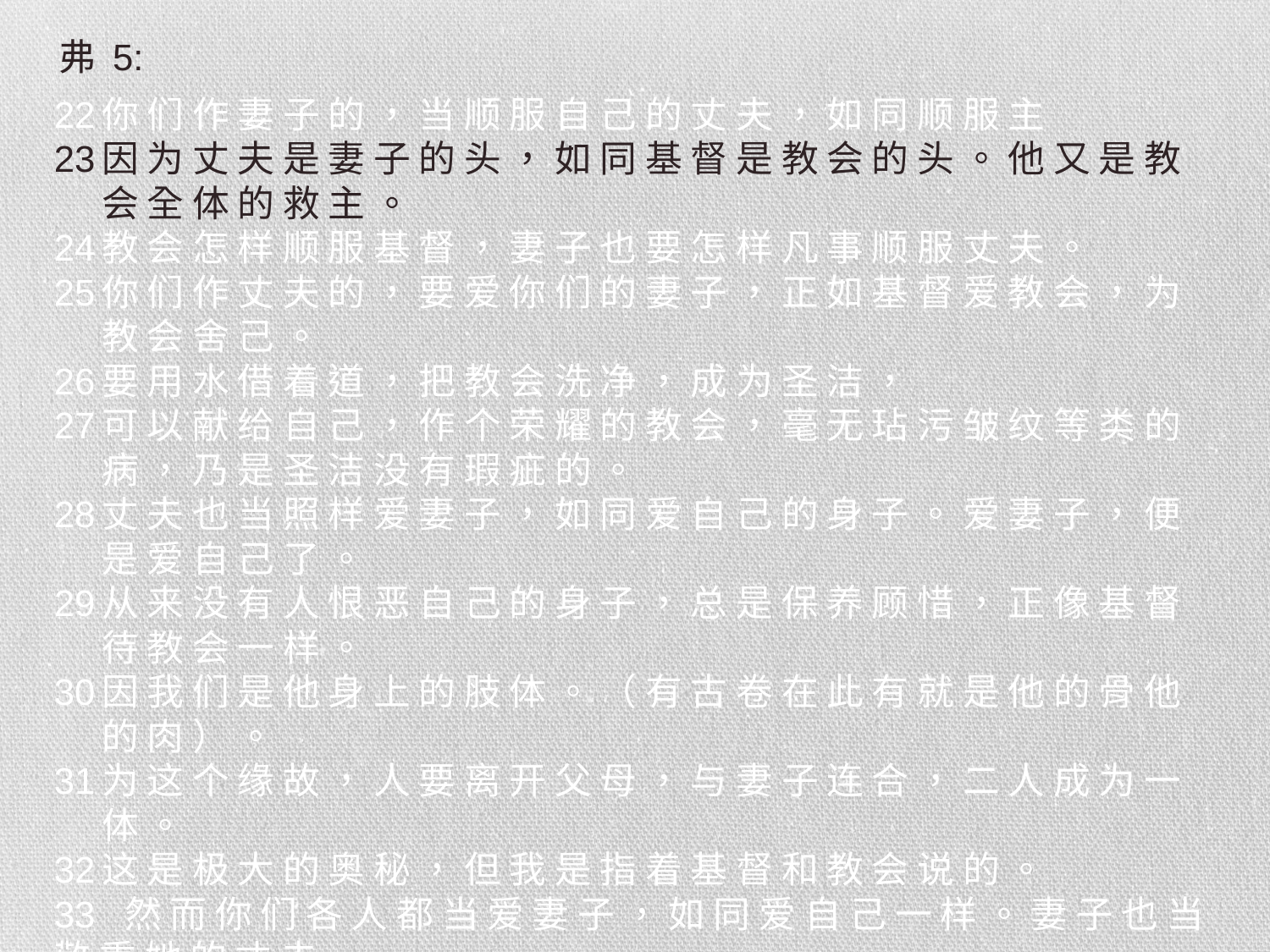

弗 5:
你 们 作 妻 子 的 ， 当 顺 服 自 己 的 丈 夫 ， 如 同 顺 服 主
因 为 丈 夫 是 妻 子 的 头 ， 如 同 基 督 是 教 会 的 头 。 他 又 是 教 会 全 体 的 救 主 。
教 会 怎 样 顺 服 基 督 ， 妻 子 也 要 怎 样 凡 事 顺 服 丈 夫 。
你 们 作 丈 夫 的 ， 要 爱 你 们 的 妻 子 ， 正 如 基 督 爱 教 会 ， 为 教 会 舍 己 。
要 用 水 借 着 道 ， 把 教 会 洗 净 ， 成 为 圣 洁 ，
可 以 献 给 自 己 ， 作 个 荣 耀 的 教 会 ， 毫 无 玷 污 皱 纹 等 类 的 病 ， 乃 是 圣 洁 没 有 瑕 疵 的 。
丈 夫 也 当 照 样 爱 妻 子 ， 如 同 爱 自 己 的 身 子 。 爱 妻 子 ， 便 是 爱 自 己 了 。
从 来 没 有 人 恨 恶 自 己 的 身 子 ， 总 是 保 养 顾 惜 ， 正 像 基 督 待 教 会 一 样 。
因 我 们 是 他 身 上 的 肢 体 。 （ 有 古 卷 在 此 有 就 是 他 的 骨 他 的 肉 ） 。
为 这 个 缘 故 ， 人 要 离 开 父 母 ， 与 妻 子 连 合 ， 二 人 成 为 一 体 。
这 是 极 大 的 奥 秘 ， 但 我 是 指 着 基 督 和 教 会 说 的 。
33  然 而 你 们 各 人 都 当 爱 妻 子 ， 如 同 爱 自 己 一 样 。 妻 子 也 当 敬 重 她 的 丈 夫 。